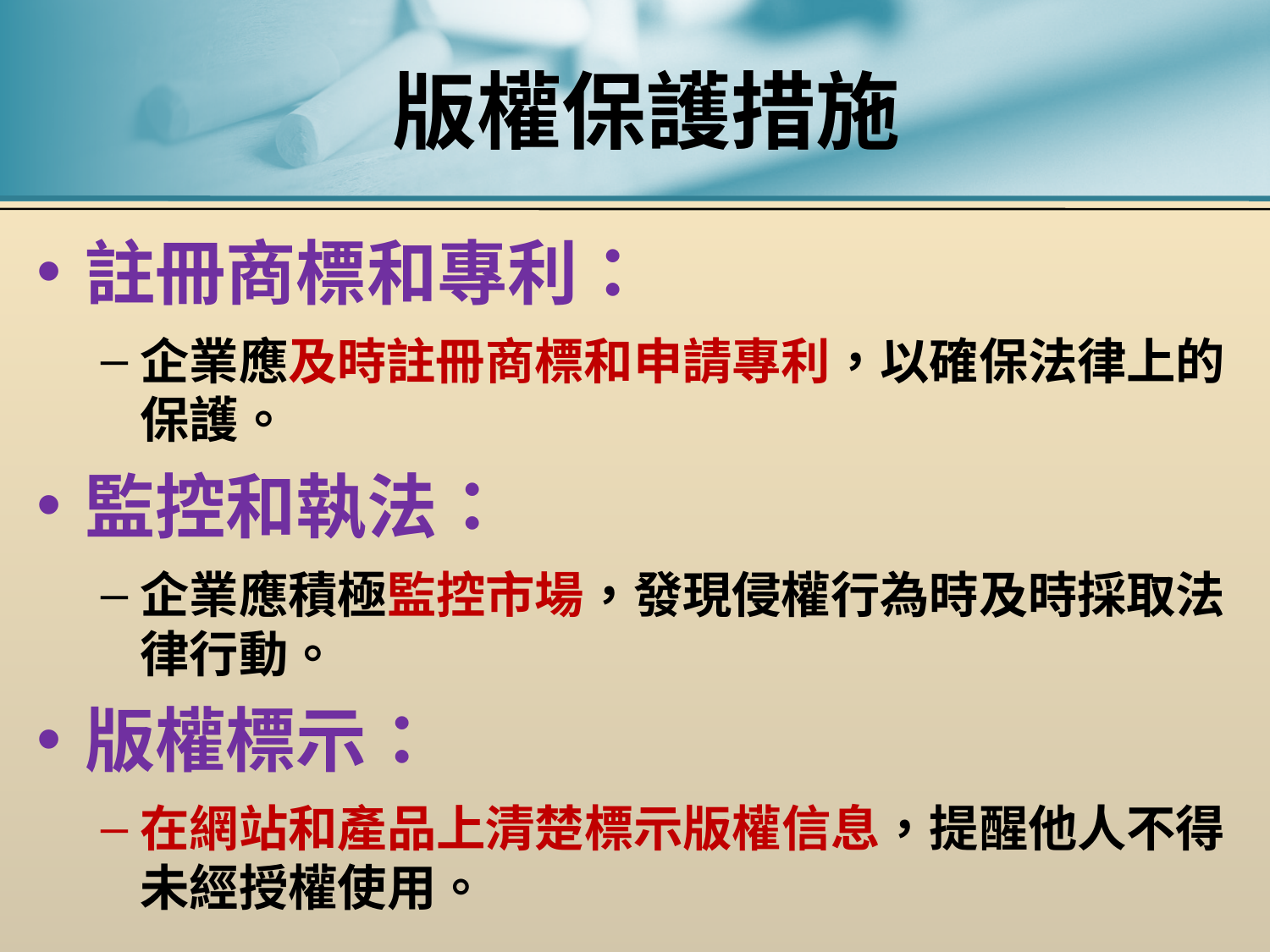

# 版權保護措施
註冊商標和專利：
企業應及時註冊商標和申請專利，以確保法律上的保護。
監控和執法：
企業應積極監控市場，發現侵權行為時及時採取法律行動。
版權標示：
在網站和產品上清楚標示版權信息，提醒他人不得未經授權使用。